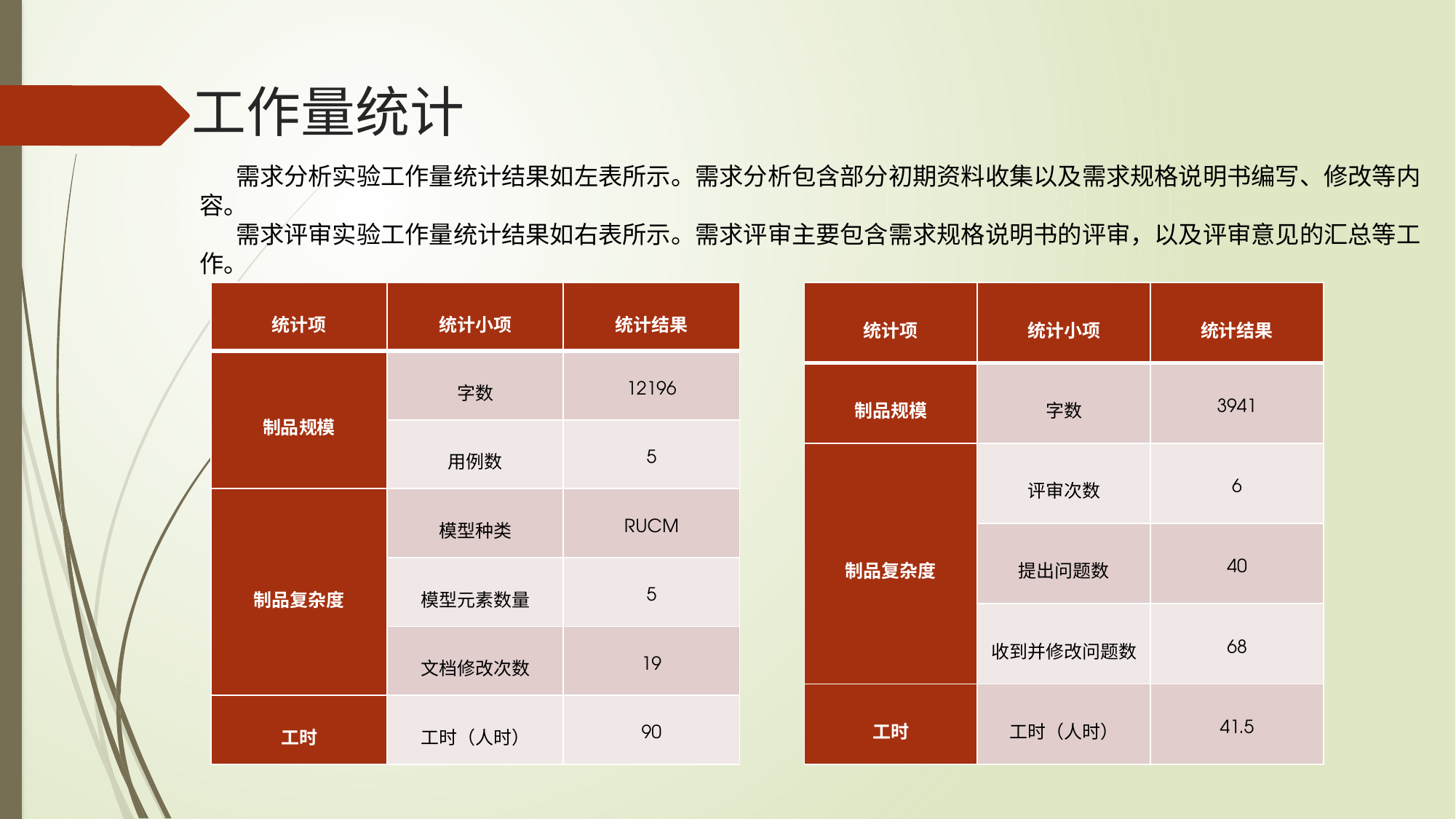

# 工作量统计
需求分析实验工作量统计结果如左表所示。需求分析包含部分初期资料收集以及需求规格说明书编写、修改等内容。
需求评审实验工作量统计结果如右表所示。需求评审主要包含需求规格说明书的评审，以及评审意见的汇总等工作。

| 统计项 | 统计小项 | 统计结果 |
| --- | --- | --- |
| 制品规模 | 字数 | 3941 |
| 制品复杂度 | 评审次数 | 6 |
|  | 提出问题数 | 40 |
|  | 收到并修改问题数 | 68 |
| 工时 | 工时（人时） | 41.5 |
| 统计项 | 统计小项 | 统计结果 |
| --- | --- | --- |
| 制品规模 | 字数 | 12196 |
|  | 用例数 | 5 |
| 制品复杂度 | 模型种类 | RUCM |
|  | 模型元素数量 | 5 |
|  | 文档修改次数 | 19 |
| 工时 | 工时（人时） | 90 |